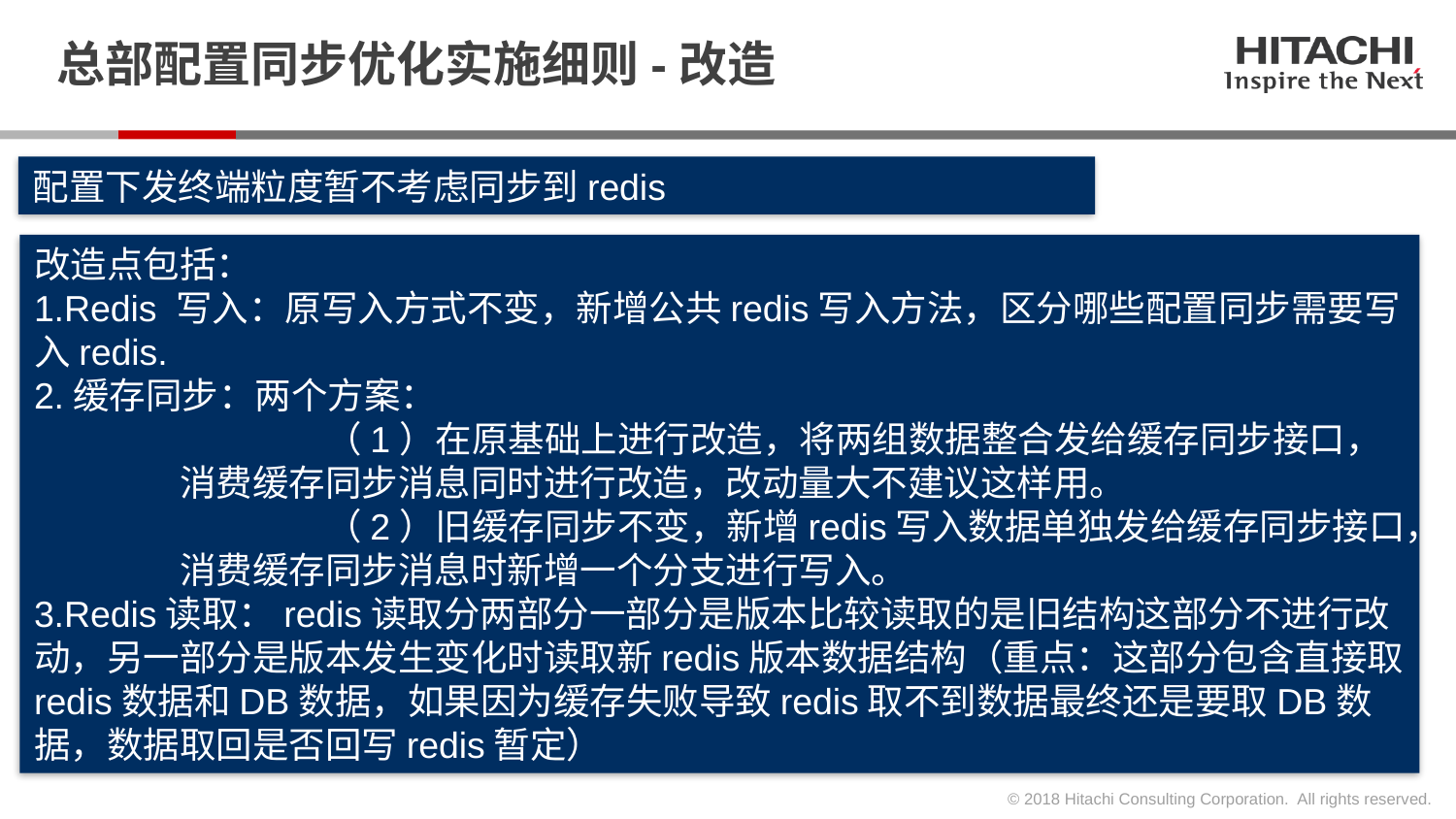

# 总部配置同步优化实施细则-改造
配置下发终端粒度暂不考虑同步到redis
改造点包括：
1.Redis 写入：原写入方式不变，新增公共redis写入方法，区分哪些配置同步需要写入redis.
2.缓存同步：两个方案：
		（1）在原基础上进行改造，将两组数据整合发给缓存同步接口，	消费缓存同步消息同时进行改造，改动量大不建议这样用。
		（2）旧缓存同步不变，新增redis写入数据单独发给缓存同步接口，	消费缓存同步消息时新增一个分支进行写入。
3.Redis读取：redis读取分两部分一部分是版本比较读取的是旧结构这部分不进行改动，另一部分是版本发生变化时读取新redis版本数据结构（重点：这部分包含直接取redis数据和DB数据，如果因为缓存失败导致redis取不到数据最终还是要取DB数据，数据取回是否回写redis暂定）